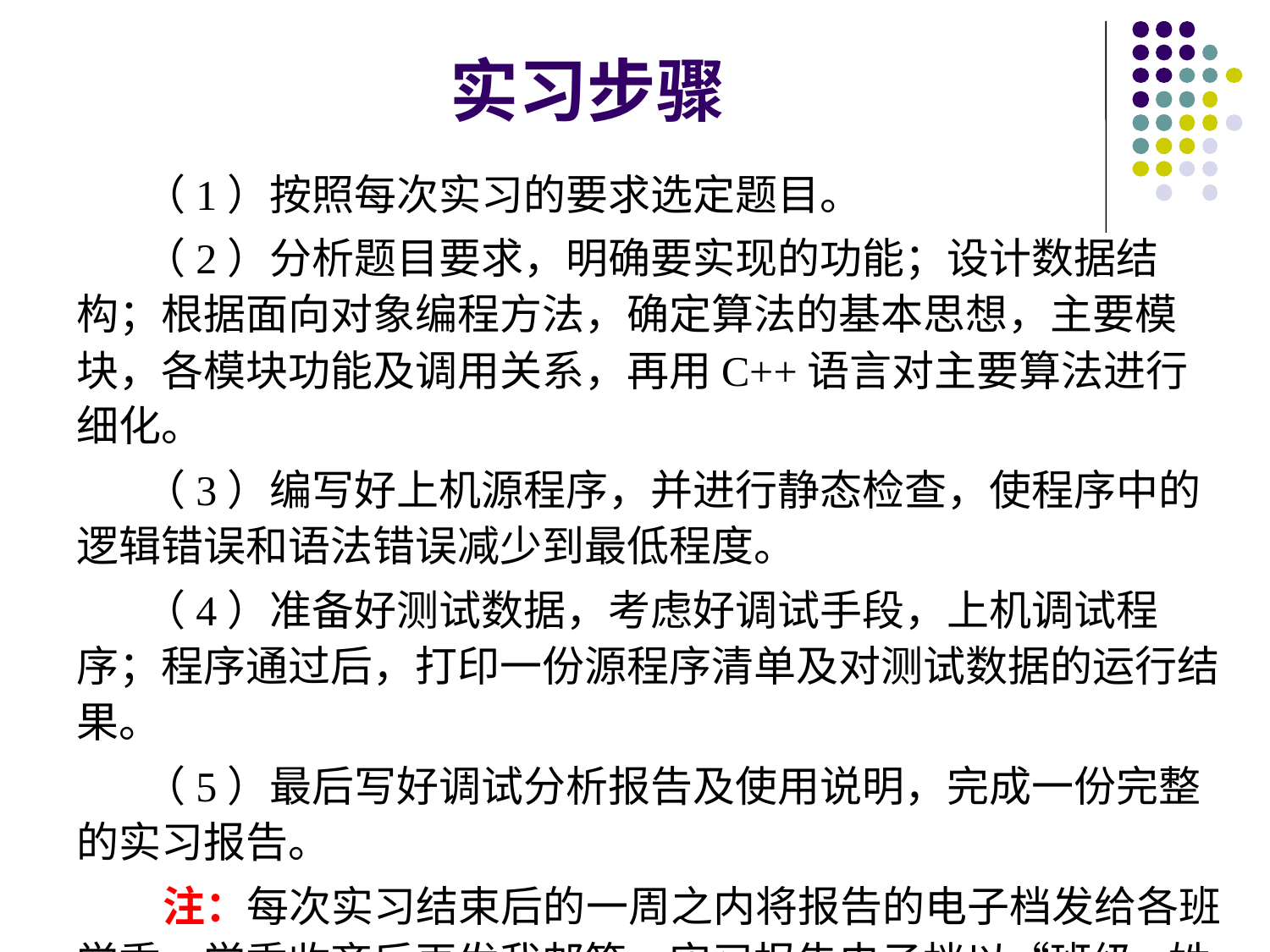

# 实习步骤
      （1）按照每次实习的要求选定题目。
      （2）分析题目要求，明确要实现的功能；设计数据结构；根据面向对象编程方法，确定算法的基本思想，主要模块，各模块功能及调用关系，再用C++语言对主要算法进行细化。
      （3）编写好上机源程序，并进行静态检查，使程序中的逻辑错误和语法错误减少到最低程度。
      （4）准备好测试数据，考虑好调试手段，上机调试程序；程序通过后，打印一份源程序清单及对测试数据的运行结果。
      （5）最后写好调试分析报告及使用说明，完成一份完整的实习报告。
        注：每次实习结束后的一周之内将报告的电子档发给各班学委，学委收齐后再发我邮箱。实习报告电子档以“班级-姓名-实习次数-题号.doc”命名，比如：191171-张三-1-1.doc